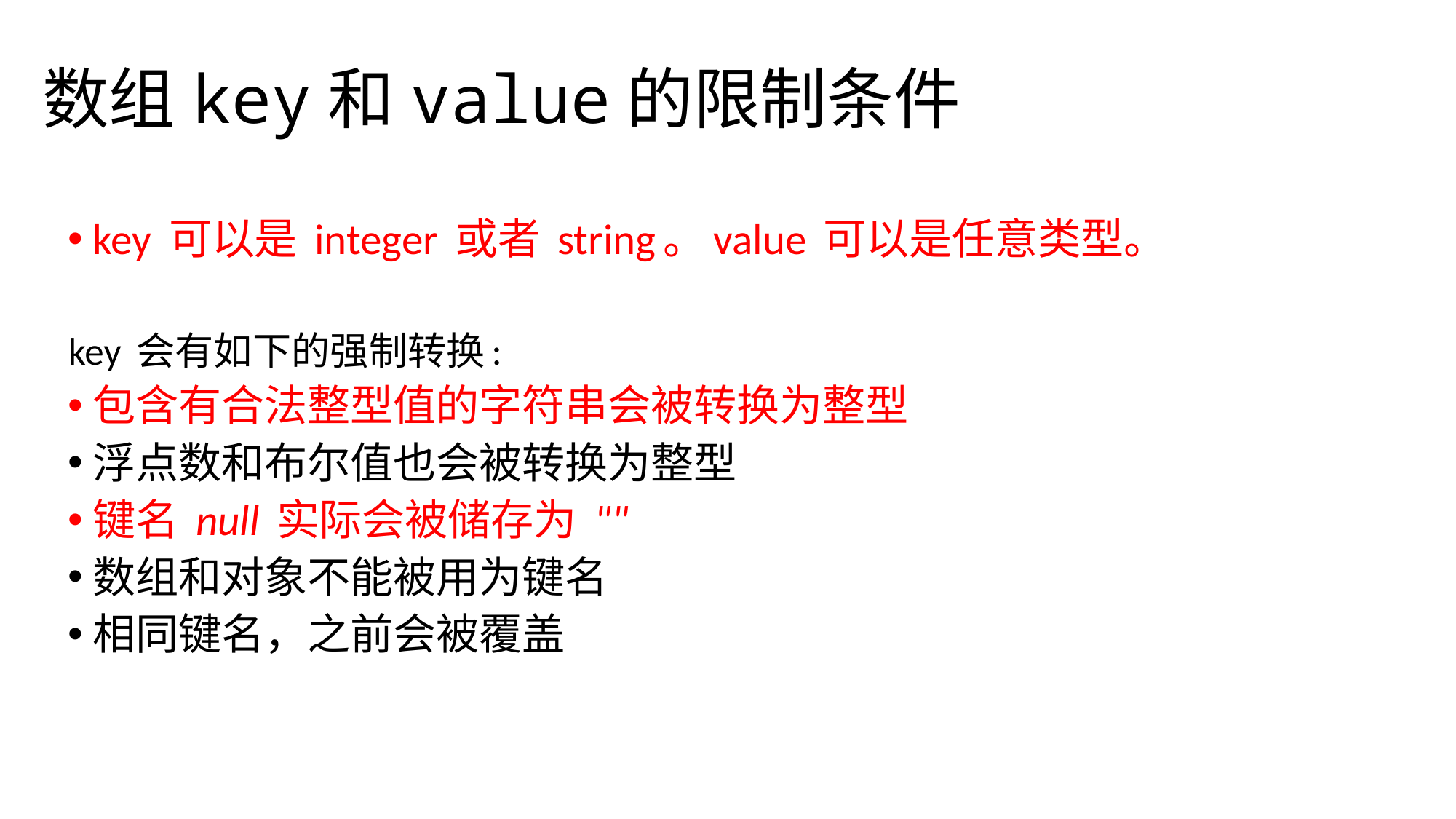

# 数组key和value的限制条件
key 可以是 integer 或者 string。value 可以是任意类型。

key 会有如下的强制转换:
包含有合法整型值的字符串会被转换为整型
浮点数和布尔值也会被转换为整型
键名 null 实际会被储存为 ""
数组和对象不能被用为键名
相同键名，之前会被覆盖